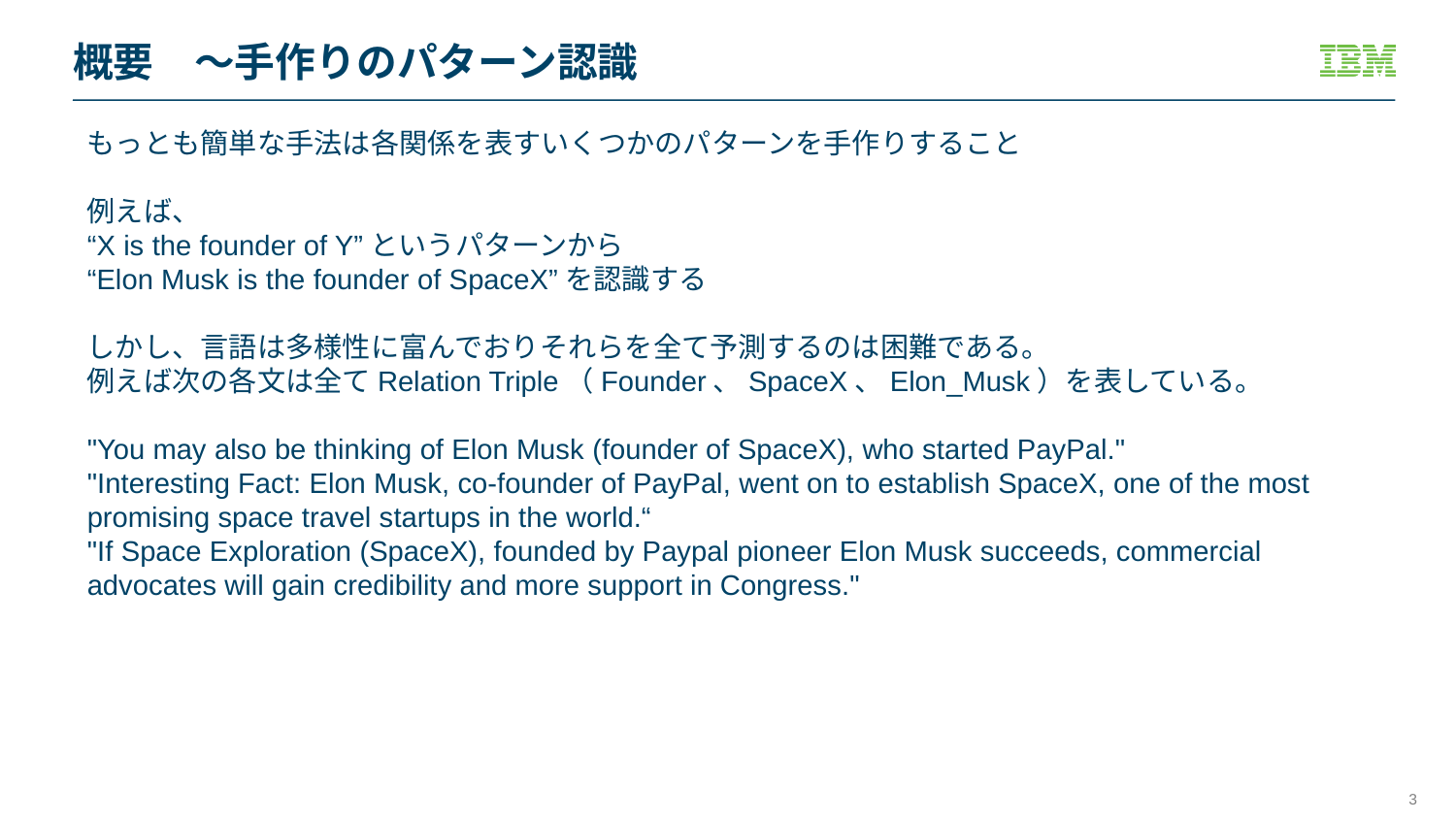

# 概要　～手作りのパターン認識
もっとも簡単な手法は各関係を表すいくつかのパターンを手作りすること

例えば、
“X is the founder of Y”というパターンから
“Elon Musk is the founder of SpaceX”を認識する

しかし、言語は多様性に富んでおりそれらを全て予測するのは困難である。
例えば次の各文は全てRelation Triple（Founder、SpaceX、Elon_Musk）を表している。

"You may also be thinking of Elon Musk (founder of SpaceX), who started PayPal."
"Interesting Fact: Elon Musk, co-founder of PayPal, went on to establish SpaceX, one of the most promising space travel startups in the world.“
"If Space Exploration (SpaceX), founded by Paypal pioneer Elon Musk succeeds, commercial advocates will gain credibility and more support in Congress."
3